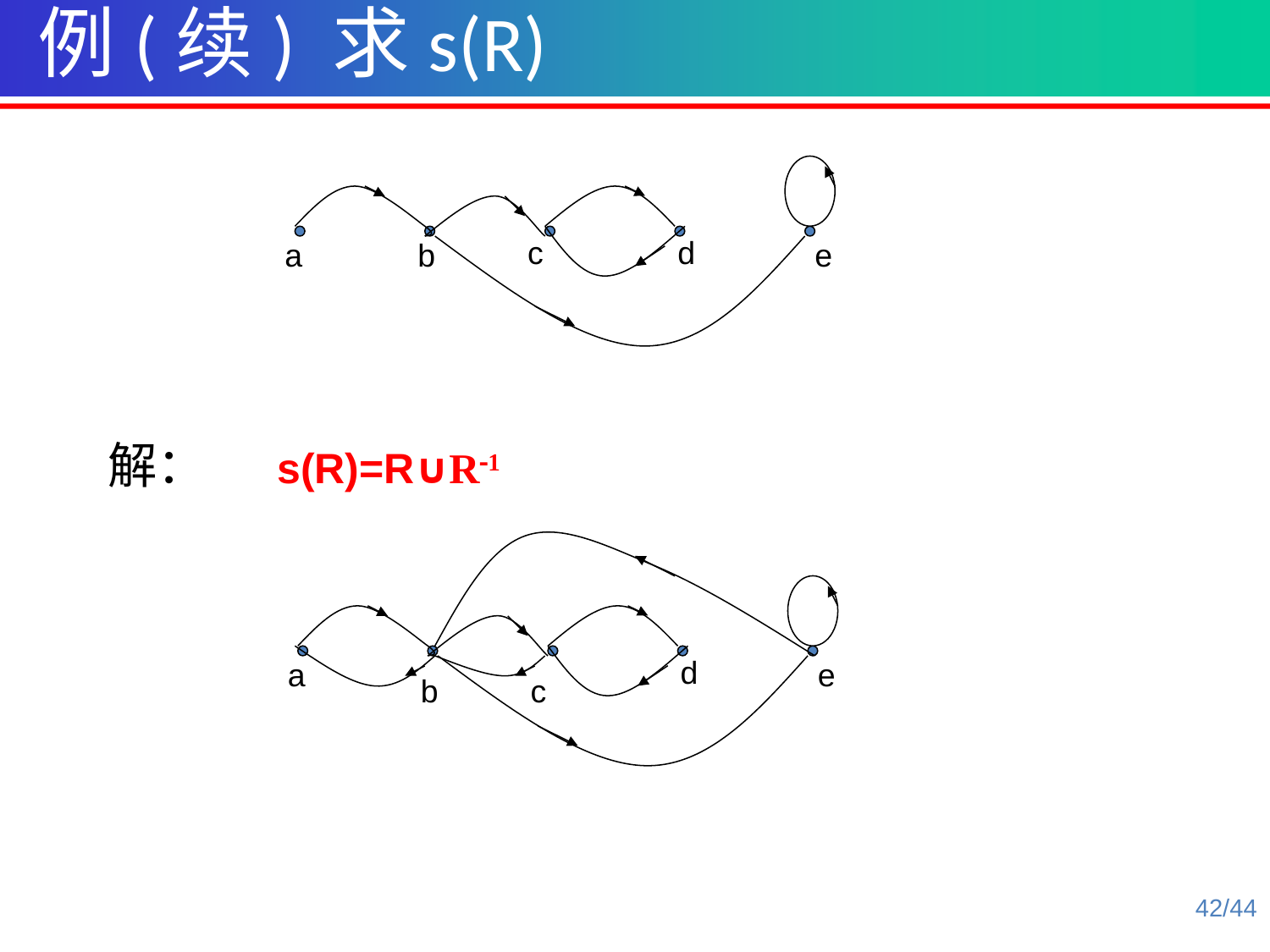

例(续) 求s(R)

c

d

a
b
e

解：
s(R)=R∪R−1

d

a
e

b
c

42/44